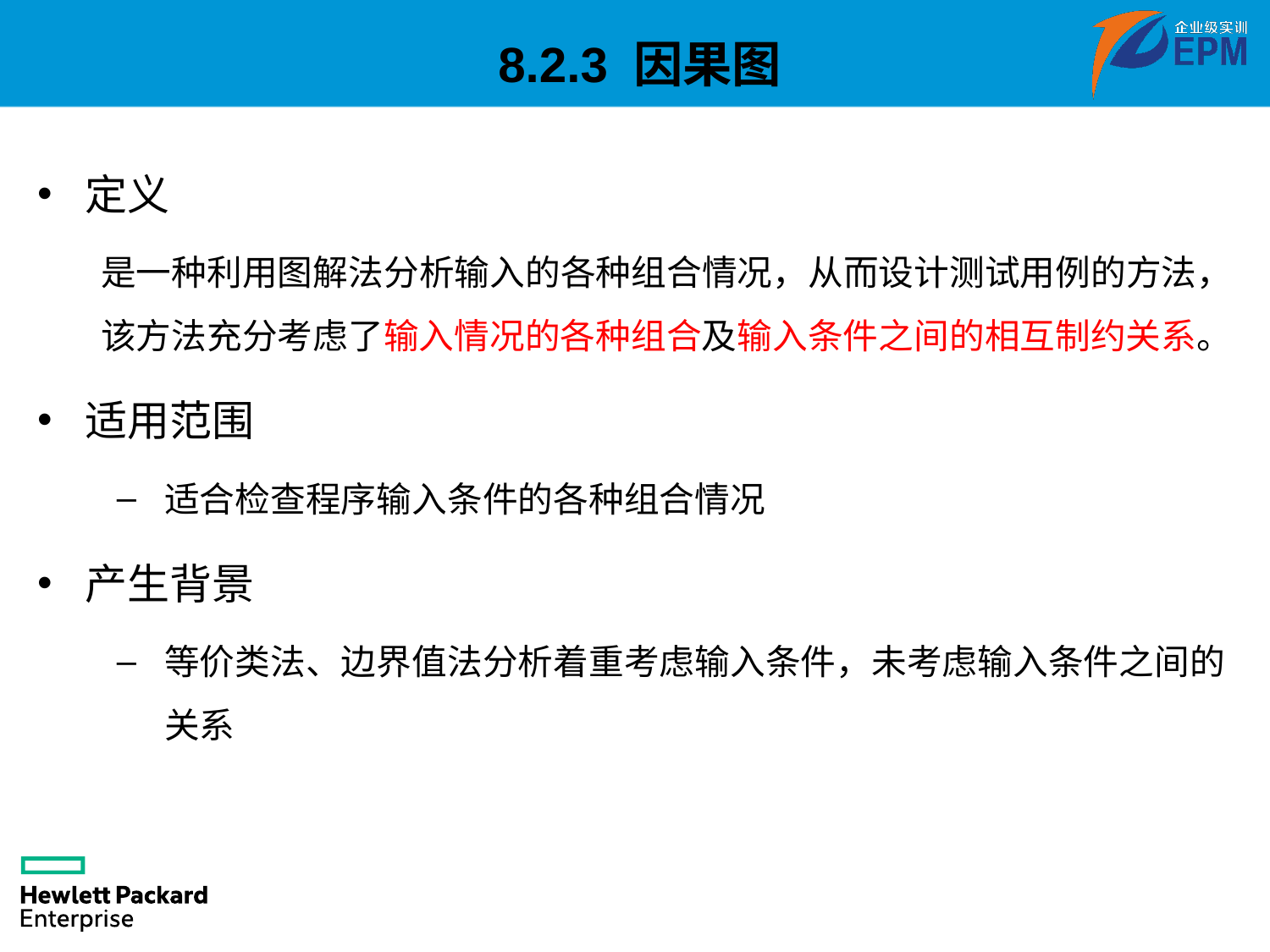

8.2.3 因果图
定义
是一种利用图解法分析输入的各种组合情况，从而设计测试用例的方法，该方法充分考虑了输入情况的各种组合及输入条件之间的相互制约关系。
适用范围
适合检查程序输入条件的各种组合情况
产生背景
等价类法、边界值法分析着重考虑输入条件，未考虑输入条件之间的关系